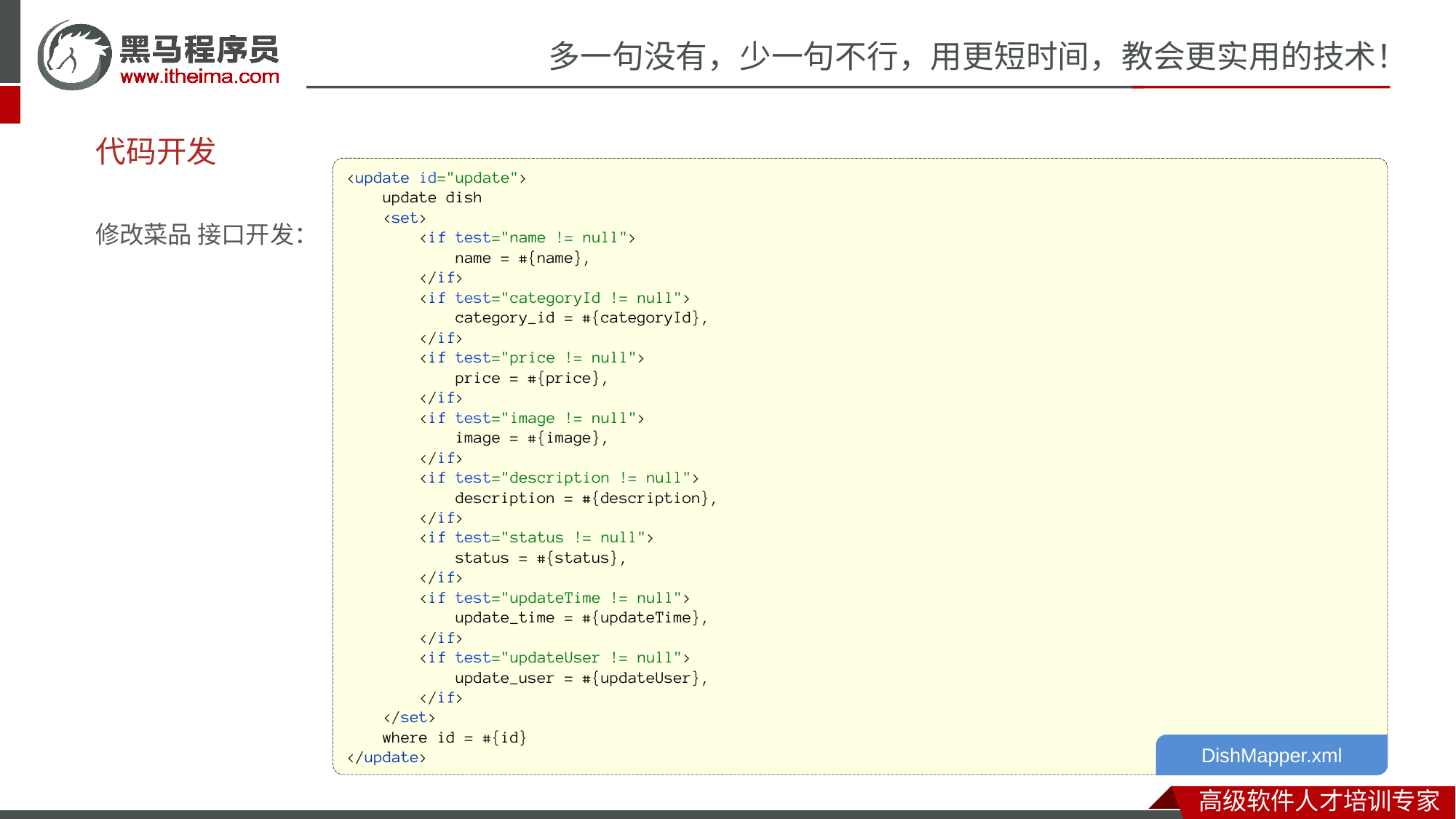

# 代码开发
<update id="update">
    update dish
    <set>
        <if test="name != null">
            name = #{name},
        </if>
        <if test="categoryId != null">
            category_id = #{categoryId},
        </if>
        <if test="price != null">
            price = #{price},
        </if>
        <if test="image != null">
            image = #{image},
        </if>
        <if test="description != null">
            description = #{description},
        </if>
        <if test="status != null">
            status = #{status},
        </if>
        <if test="updateTime != null">
            update_time = #{updateTime},
        </if>
        <if test="updateUser != null">
            update_user = #{updateUser},
        </if>
    </set>
    where id = #{id}
</update>
修改菜品 接口开发：
DishMapper.xml